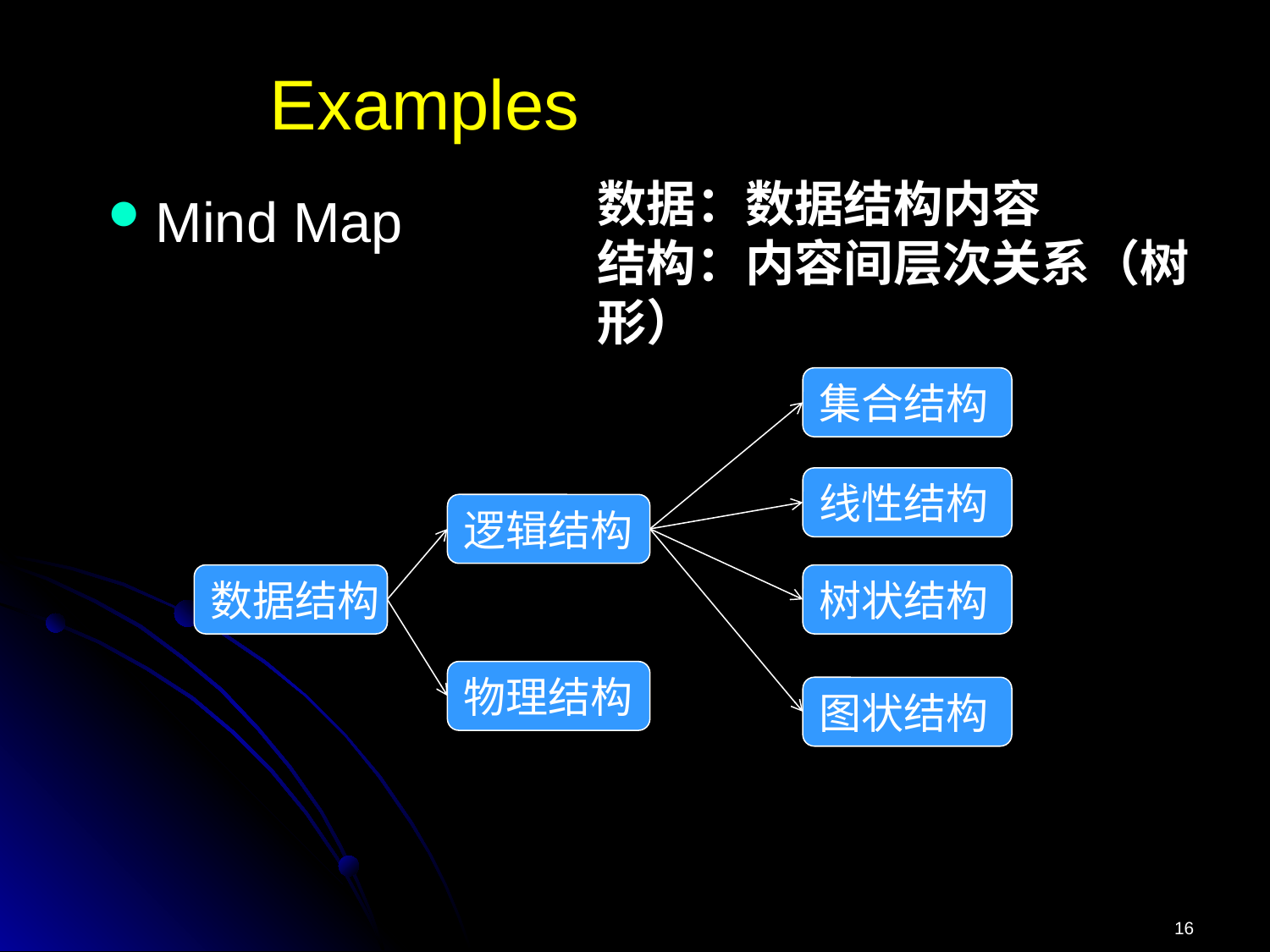

# Examples
数据：数据结构内容
结构：内容间层次关系（树形）
Mind Map
集合结构
线性结构
逻辑结构
数据结构
树状结构
物理结构
图状结构

16